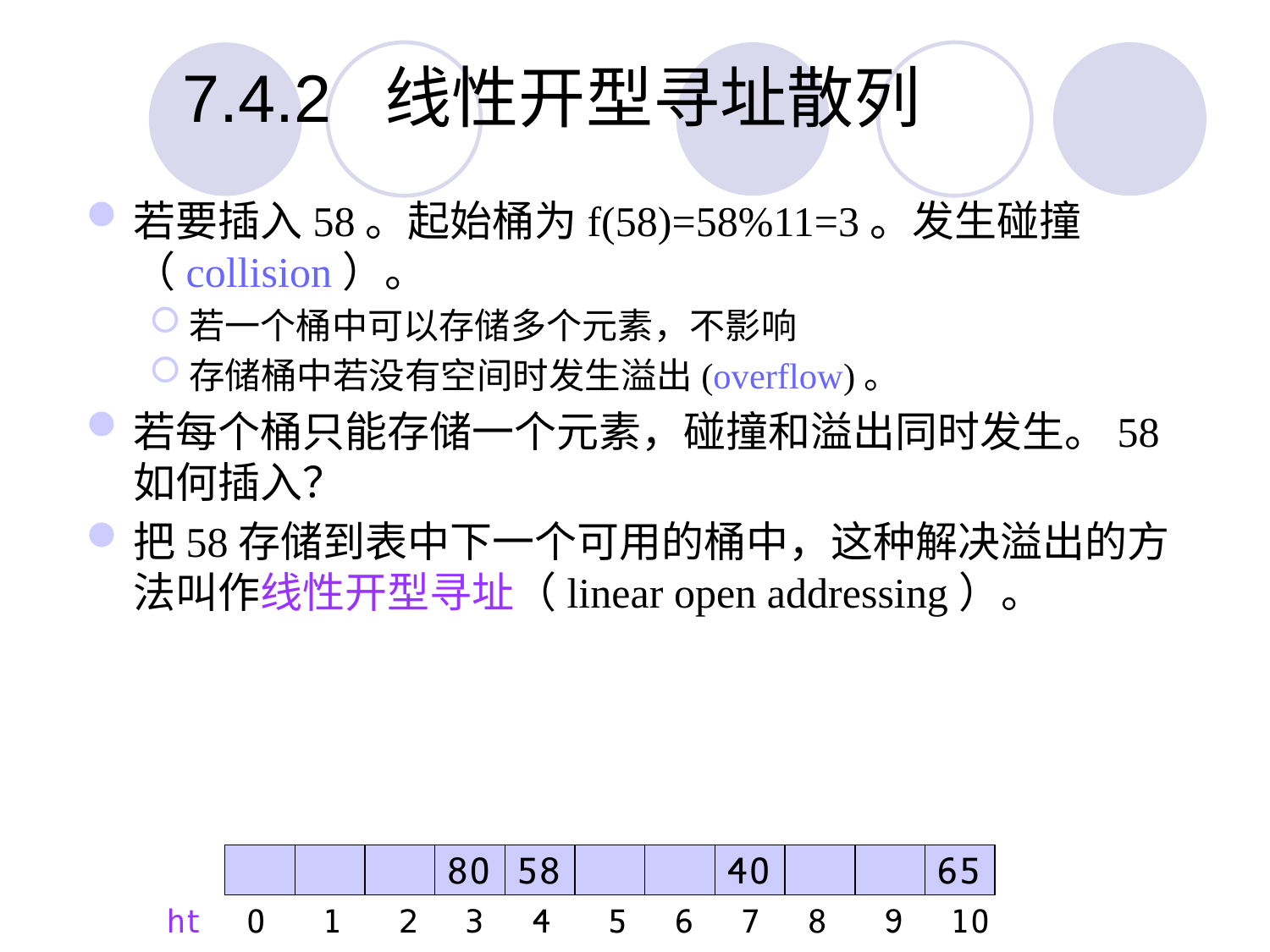

7.4.2  线性开型寻址散列
55

若要插入58。起始桶为f(58)=58%11=3。发生碰撞（collision）。
若一个桶中可以存储多个元素，不影响
存储桶中若没有空间时发生溢出(overflow)。
若每个桶只能存储一个元素，碰撞和溢出同时发生。58如何插入？
把58存储到表中下一个可用的桶中，这种解决溢出的方法叫作线性开型寻址（linear open addressing）。

80

58

40

65
ht     0      1      2     3     4      5     6     7     8      9     10